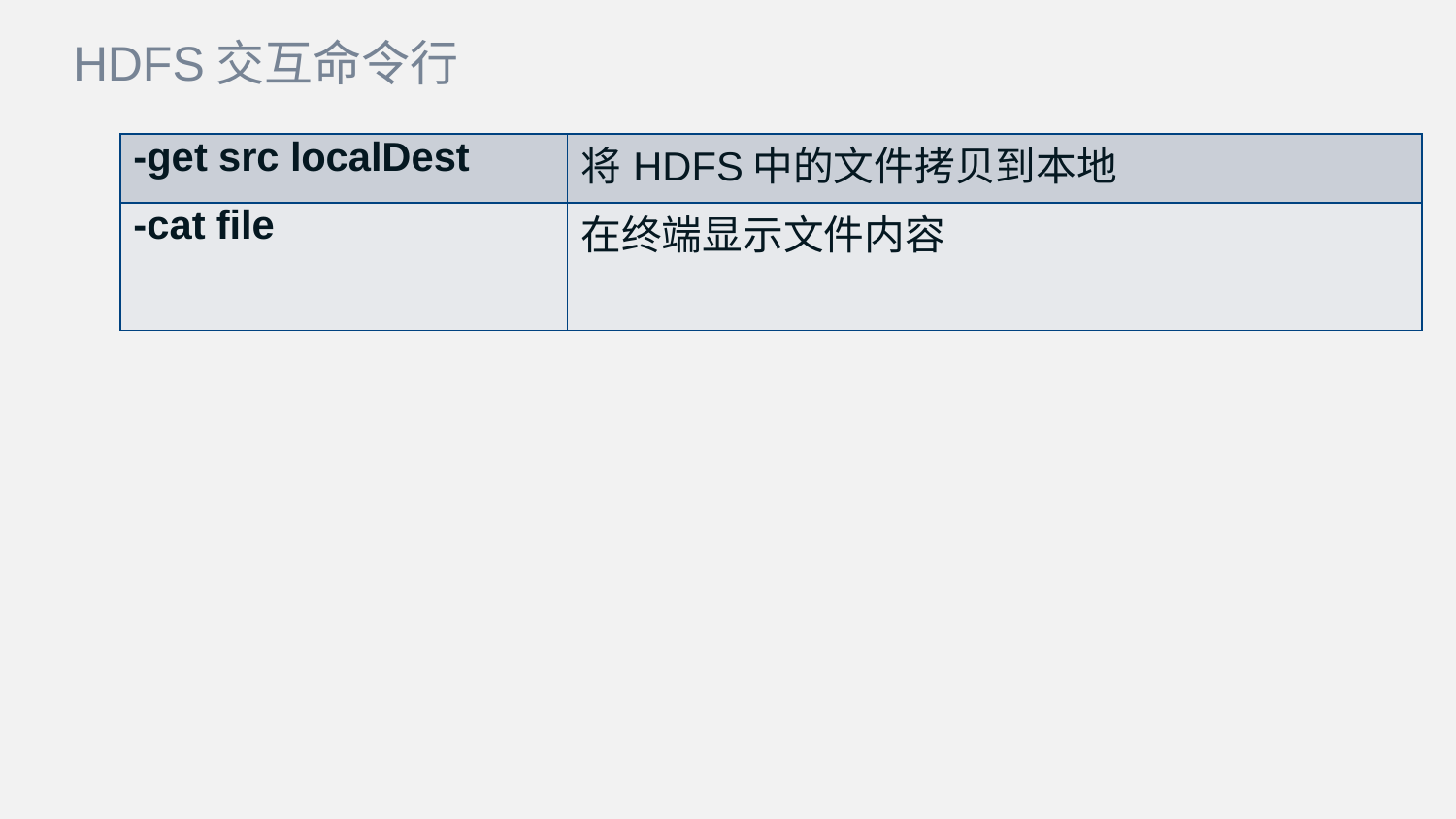

HDFS交互命令行
| -get src localDest | 将HDFS中的文件拷贝到本地 |
| --- | --- |
| -cat file | 在终端显示文件内容 |